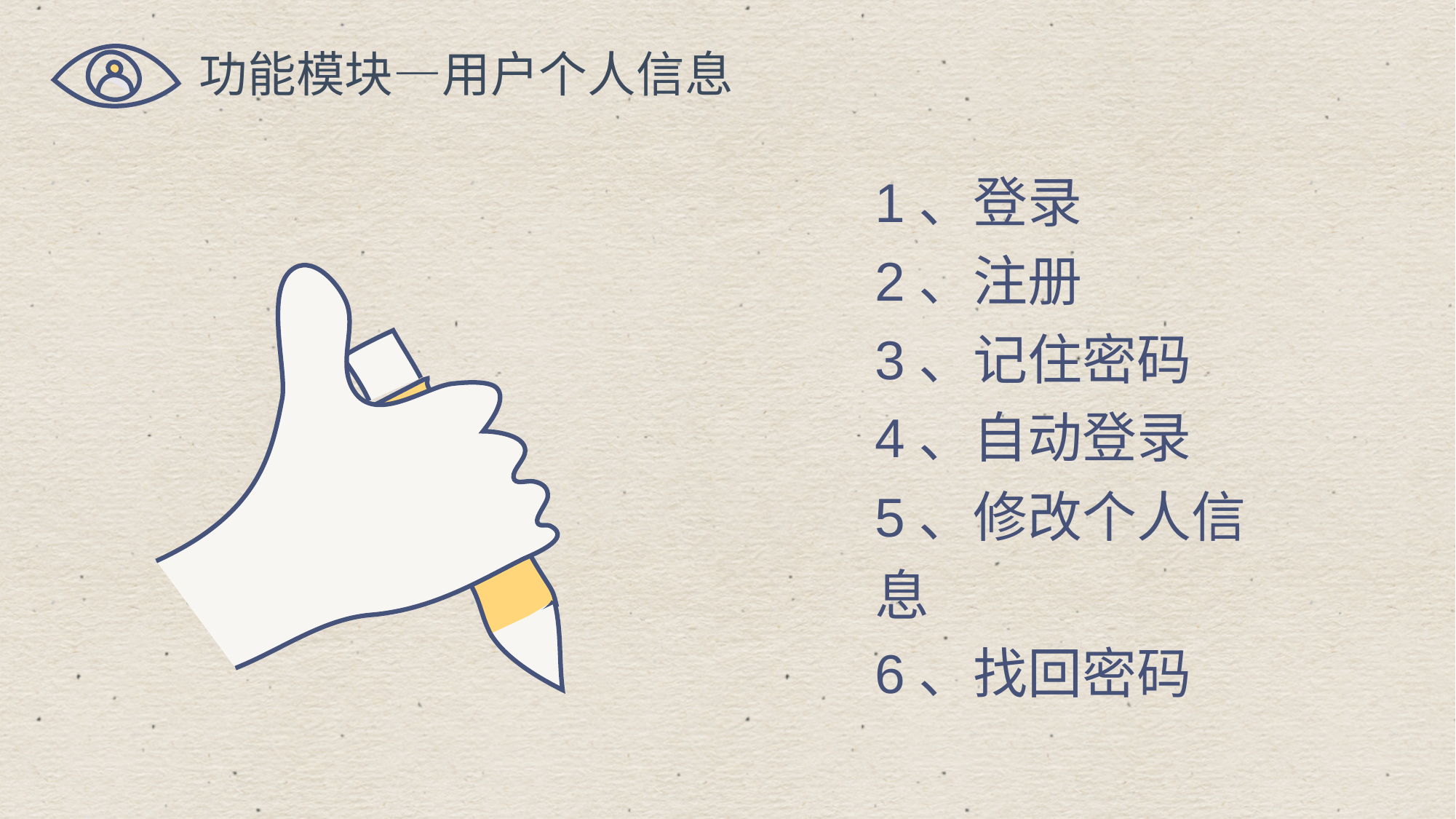

功能模块—用户个人信息

1、登录
2、注册
3、记住密码
4、自动登录
5、修改个人信息
6、找回密码